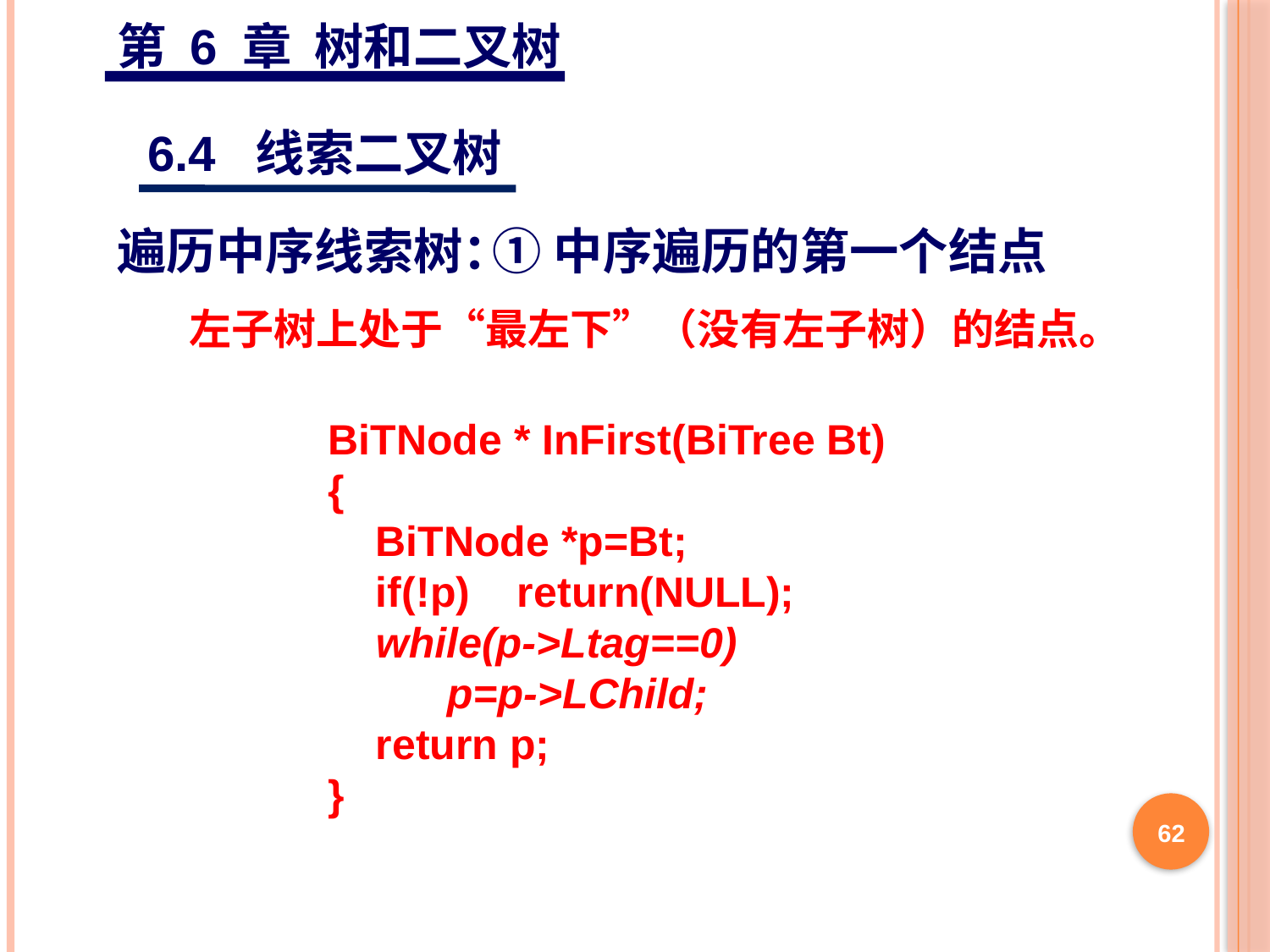

第 6 章  树和二叉树

6.4  线索二叉树
遍历中序线索树：
①中序遍历的第一个结点
左子树上处于“最左下”（没有左子树）的结点。
BiTNode * InFirst(BiTree Bt)
{
    BiTNode *p=Bt;
    if(!p)    return(NULL);
    while(p->Ltag==0)
          p=p->LChild;
    return p;
}
62